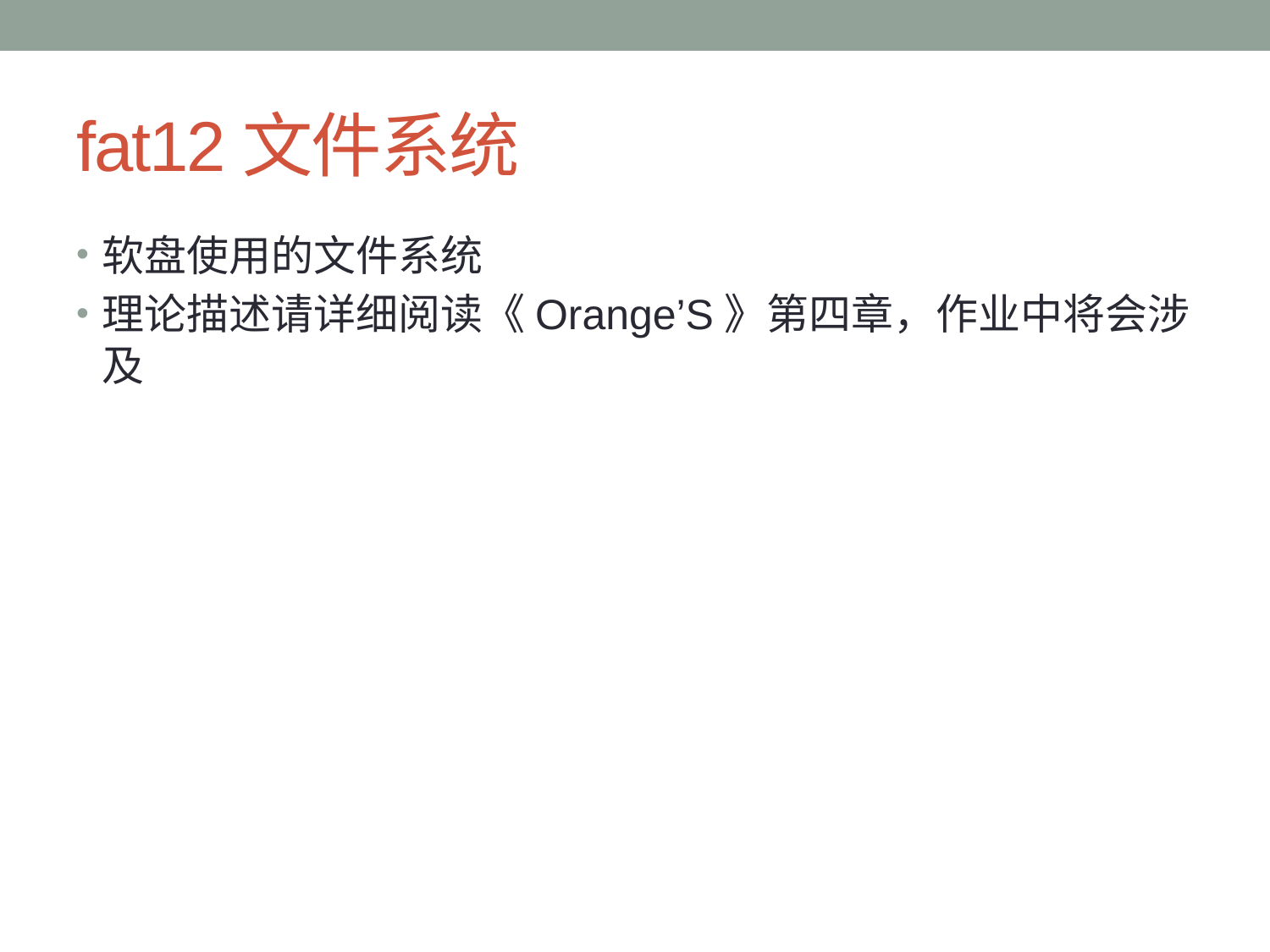

# fat12文件系统
软盘使用的文件系统
理论描述请详细阅读《Orange’S》第四章，作业中将会涉及